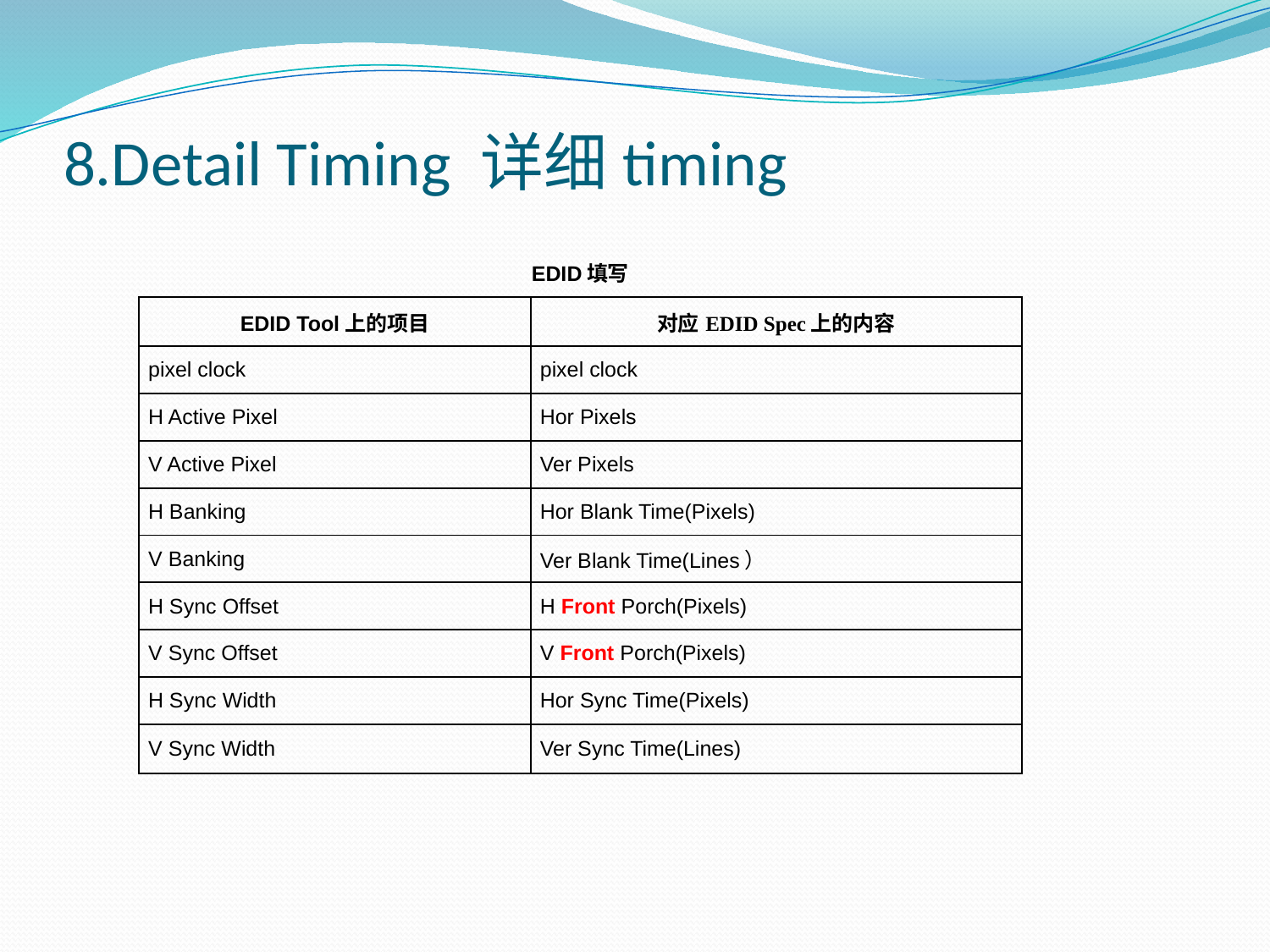

# 8.Detail Timing 详细timing
| EDID填写 |  |
| --- | --- |
| EDID Tool上的项目 | 对应EDID Spec上的内容 |
| pixel clock | pixel clock |
| H Active Pixel | Hor Pixels |
| V Active Pixel | Ver Pixels |
| H Banking | Hor Blank Time(Pixels) |
| V Banking | Ver Blank Time(Lines） |
| H Sync Offset | H Front Porch(Pixels) |
| V Sync Offset | V Front Porch(Pixels) |
| H Sync Width | Hor Sync Time(Pixels) |
| V Sync Width | Ver Sync Time(Lines) |